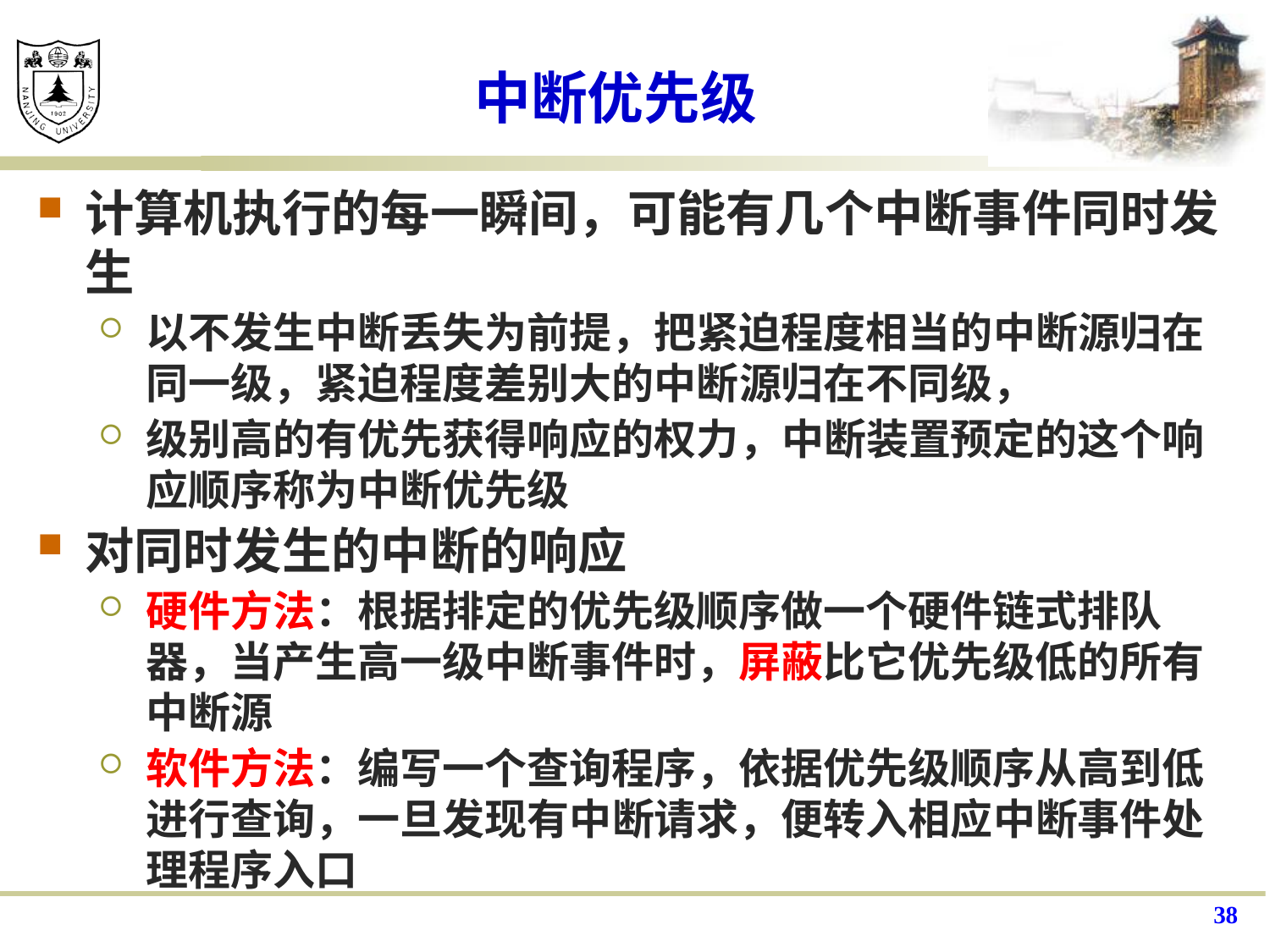

中断优先级

计算机执行的每一瞬间，可能有几个中断事件同时发生
以不发生中断丢失为前提，把紧迫程度相当的中断源归在同一级，紧迫程度差别大的中断源归在不同级，
级别高的有优先获得响应的权力，中断装置预定的这个响应顺序称为中断优先级
对同时发生的中断的响应
硬件方法：根据排定的优先级顺序做一个硬件链式排队器，当产生高一级中断事件时，屏蔽比它优先级低的所有中断源
软件方法：编写一个查询程序，依据优先级顺序从高到低进行查询，一旦发现有中断请求，便转入相应中断事件处理程序入口
38